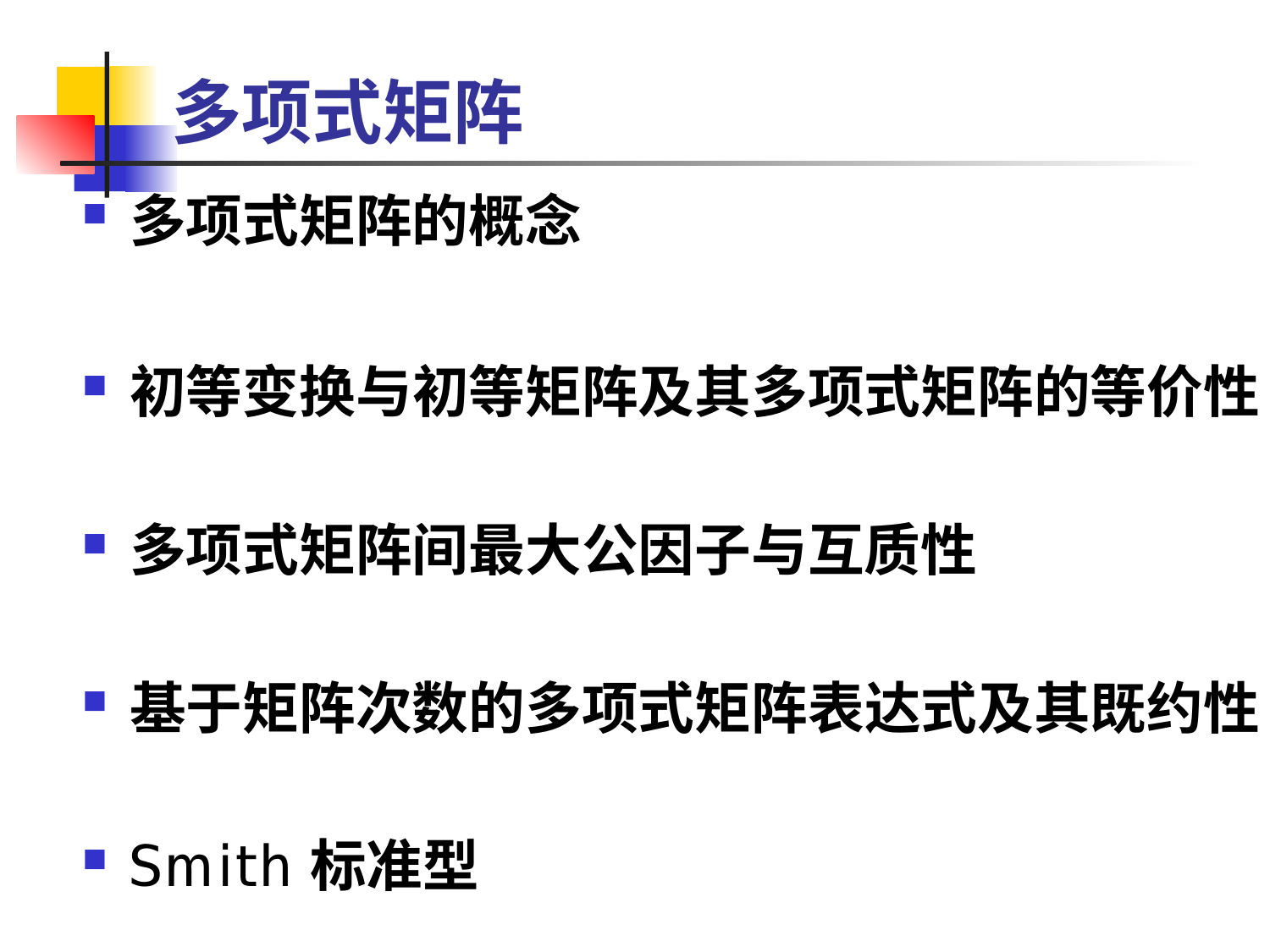

# 多项式矩阵
多项式矩阵的概念

初等变换与初等矩阵及其多项式矩阵的等价性

多项式矩阵间最大公因子与互质性

基于矩阵次数的多项式矩阵表达式及其既约性

Smith标准型